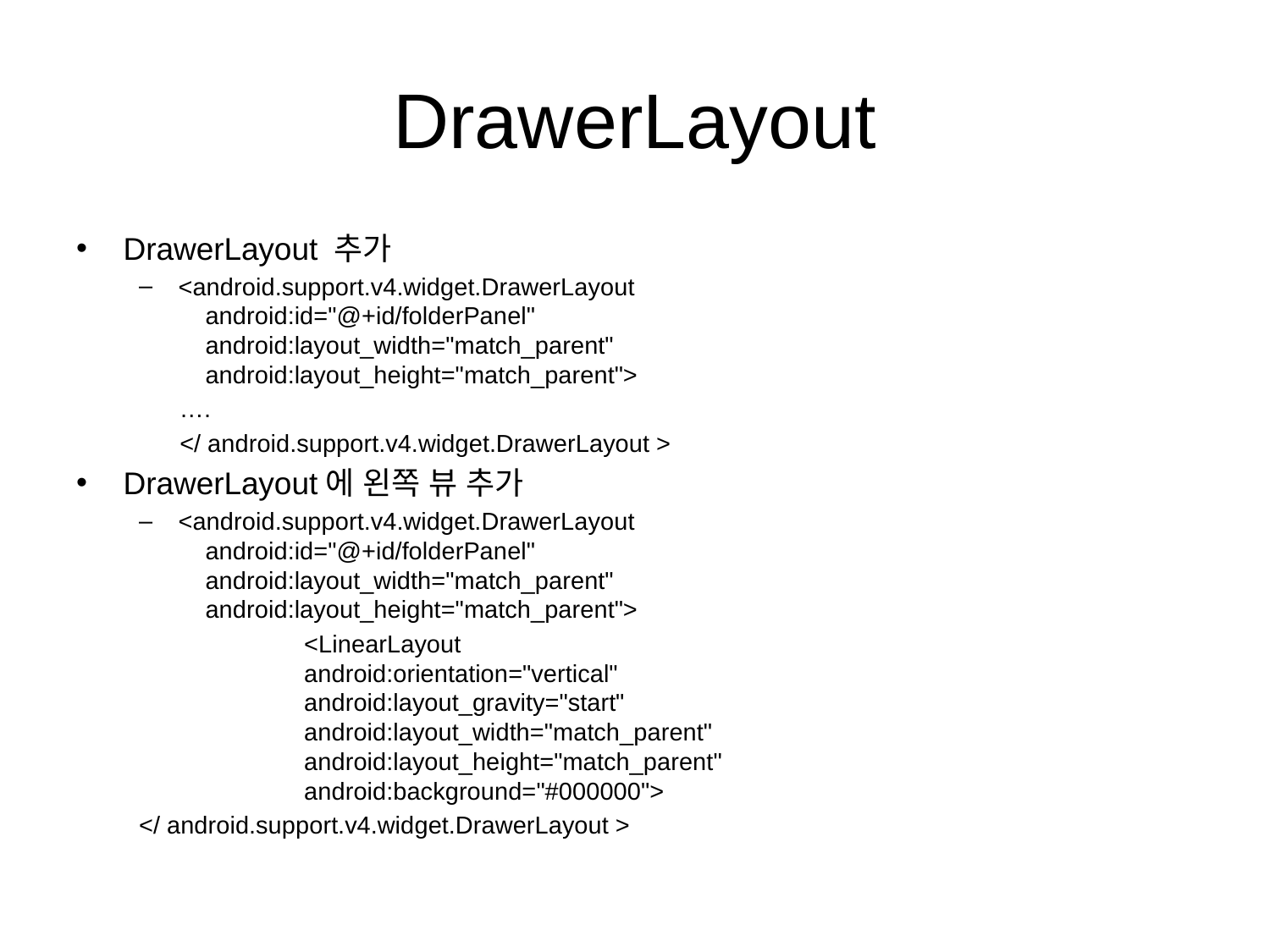

# DrawerLayout
DrawerLayout 추가
<android.support.v4.widget.DrawerLayout
    android:id="@+id/folderPanel"
    android:layout_width="match_parent"
    android:layout_height="match_parent">
      ….
      </ android.support.v4.widget.DrawerLayout >
DrawerLayout에 왼쪽 뷰 추가
<android.support.v4.widget.DrawerLayout
    android:id="@+id/folderPanel"
    android:layout_width="match_parent"
    android:layout_height="match_parent">
        	<LinearLayout
    	android:orientation="vertical"
    	android:layout_gravity="start"
    	android:layout_width="match_parent"
    	android:layout_height="match_parent"
    	android:background="#000000">
</ android.support.v4.widget.DrawerLayout >